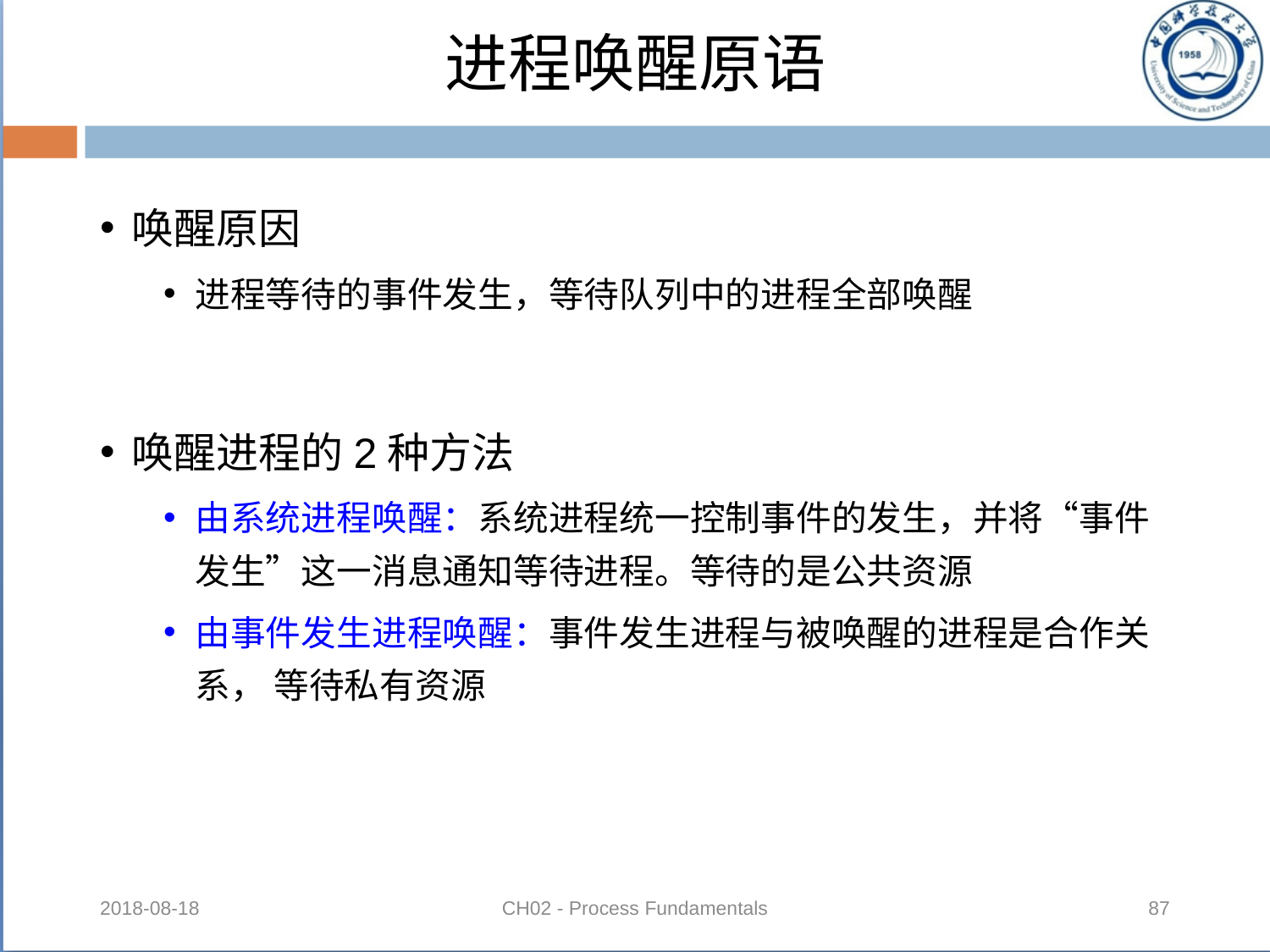

# 进程唤醒原语
唤醒原因
进程等待的事件发生，等待队列中的进程全部唤醒

唤醒进程的2种方法
由系统进程唤醒：系统进程统一控制事件的发生，并将“事件发生”这一消息通知等待进程。等待的是公共资源
由事件发生进程唤醒：事件发生进程与被唤醒的进程是合作关系， 等待私有资源
2018-08-18
CH02 - Process Fundamentals
87